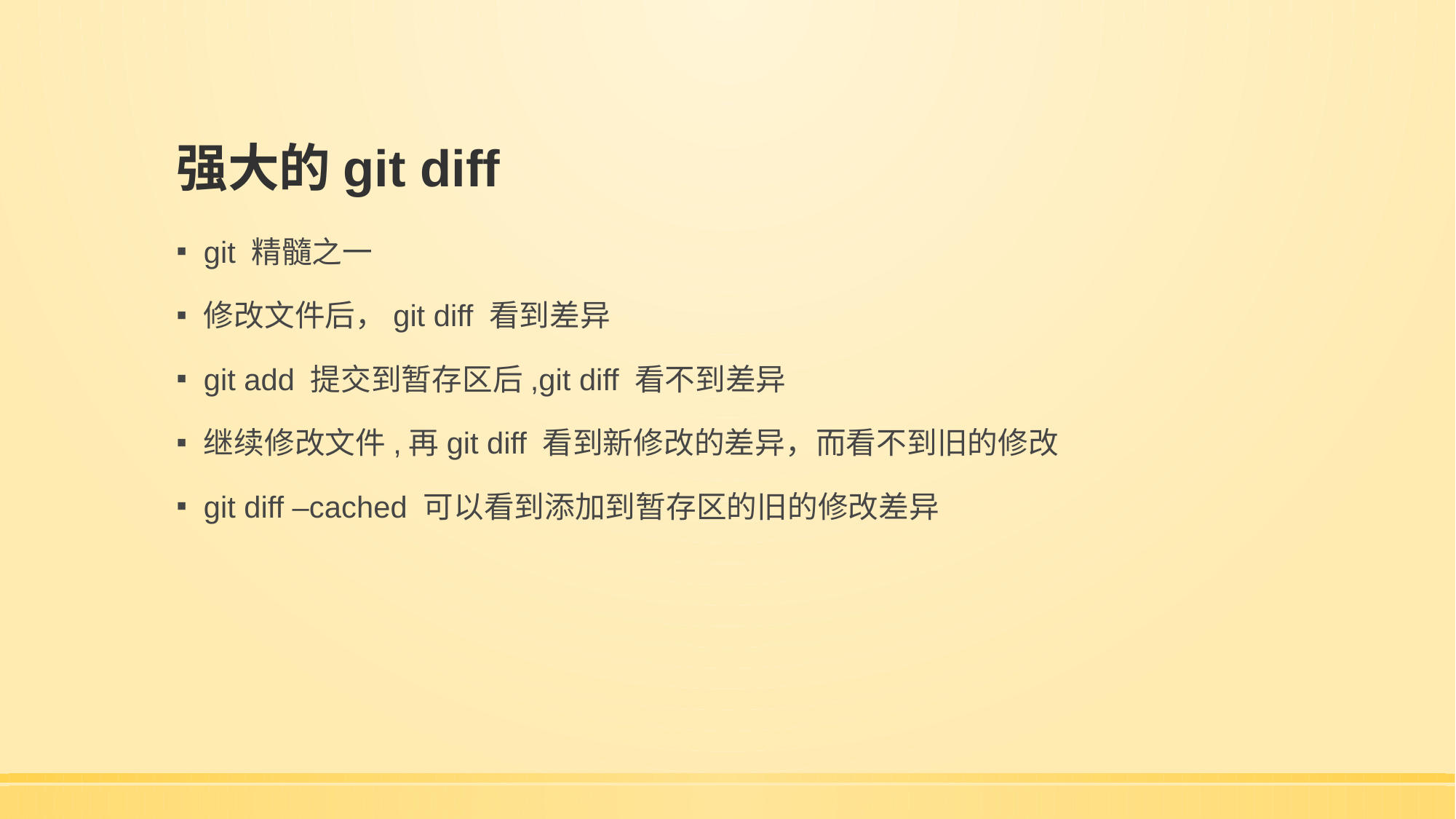

# 强大的git diff
git 精髓之一
修改文件后，git diff 看到差异
git add 提交到暂存区后,git diff 看不到差异
继续修改文件,再git diff 看到新修改的差异，而看不到旧的修改
git diff –cached 可以看到添加到暂存区的旧的修改差异